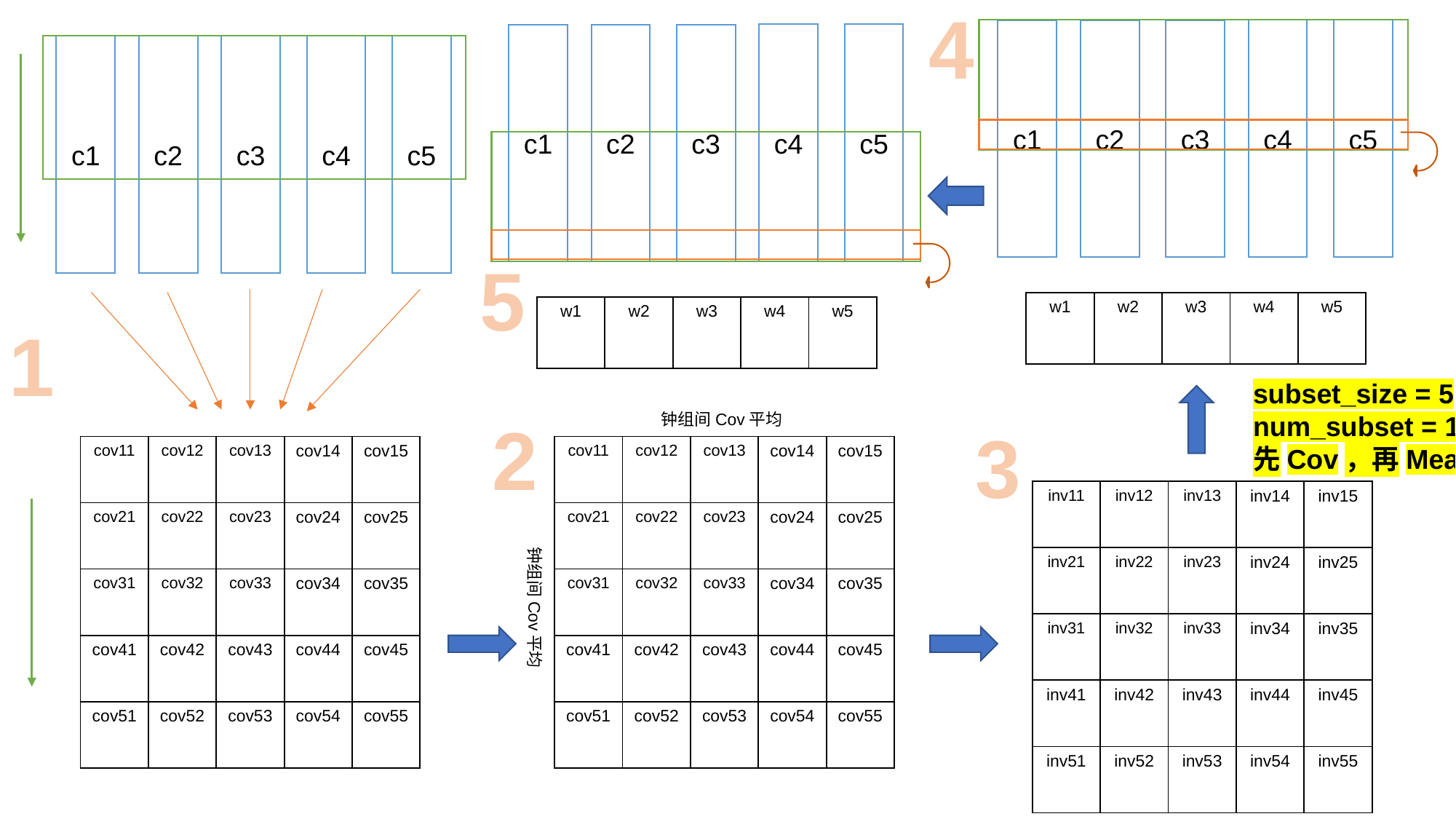

4
c5
c4
c3

c1
c2
c5
c4
c3
c1
c2

c4
c1
c2
c3
c5

5

| w1 | w2 | w3 | w4 | w5 |
| --- | --- | --- | --- | --- |
| w1 | w2 | w3 | w4 | w5 |
| --- | --- | --- | --- | --- |
1
subset_size = 5
num_subset = 1
先Cov，再Mean

2
钟组间Cov平均

3
| cov11 | cov12 | cov13 | cov14 | cov15 |
| --- | --- | --- | --- | --- |
| cov21 | cov22 | cov23 | cov24 | cov25 |
| cov31 | cov32 | cov33 | cov34 | cov35 |
| cov41 | cov42 | cov43 | cov44 | cov45 |
| cov51 | cov52 | cov53 | cov54 | cov55 |
| cov11 | cov12 | cov13 | cov14 | cov15 |
| --- | --- | --- | --- | --- |
| cov21 | cov22 | cov23 | cov24 | cov25 |
| cov31 | cov32 | cov33 | cov34 | cov35 |
| cov41 | cov42 | cov43 | cov44 | cov45 |
| cov51 | cov52 | cov53 | cov54 | cov55 |
| inv11 | inv12 | inv13 | inv14 | inv15 |
| --- | --- | --- | --- | --- |
| inv21 | inv22 | inv23 | inv24 | inv25 |
| inv31 | inv32 | inv33 | inv34 | inv35 |
| inv41 | inv42 | inv43 | inv44 | inv45 |
| inv51 | inv52 | inv53 | inv54 | inv55 |

钟组间Cov平均